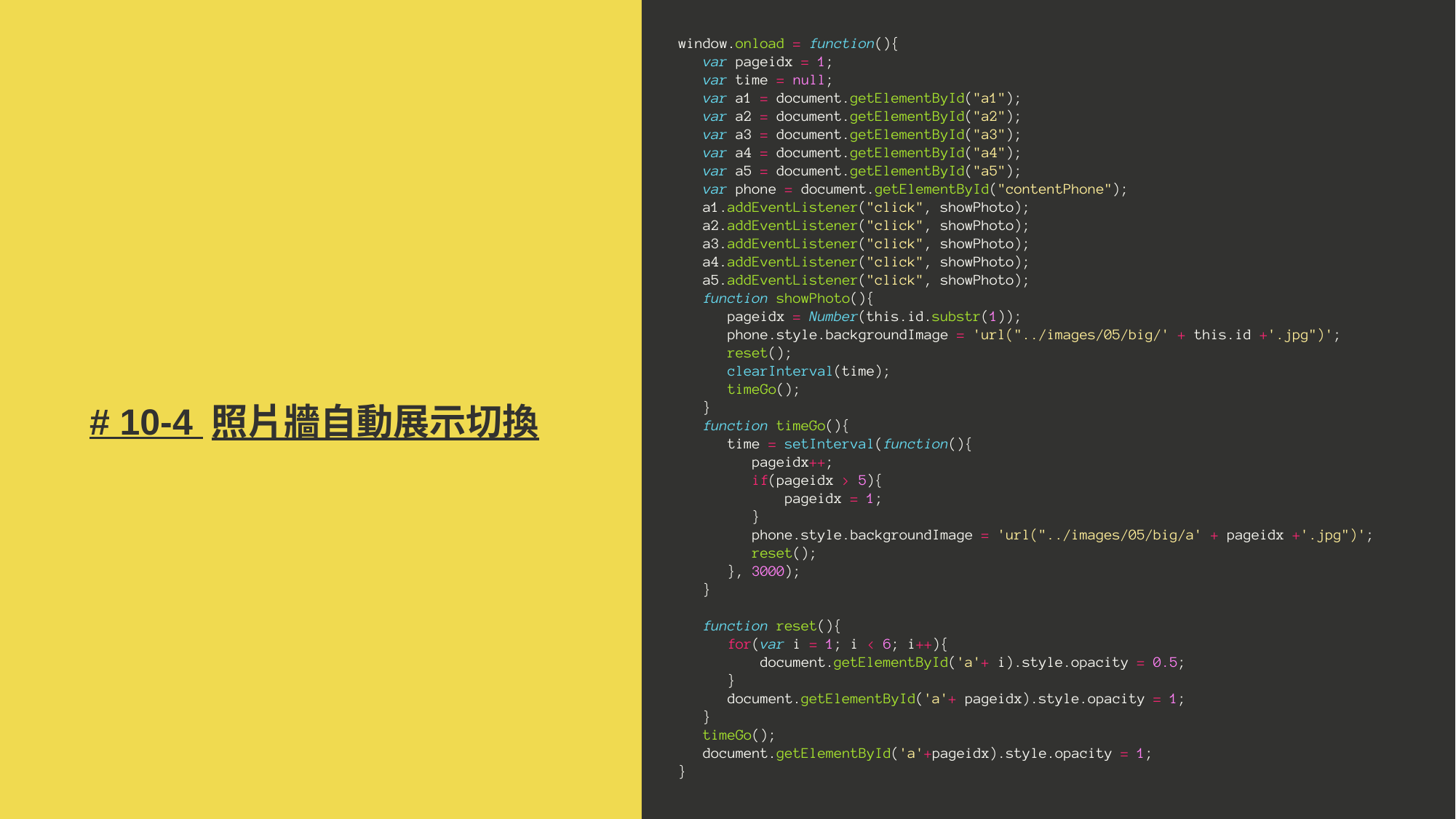

window.onload = function(){
   var pageidx = 1;
   var time = null;
   var a1 = document.getElementById("a1");
   var a2 = document.getElementById("a2");
   var a3 = document.getElementById("a3");
   var a4 = document.getElementById("a4");
   var a5 = document.getElementById("a5");
   var phone = document.getElementById("contentPhone");
   a1.addEventListener("click", showPhoto);
   a2.addEventListener("click", showPhoto);
   a3.addEventListener("click", showPhoto);
   a4.addEventListener("click", showPhoto);
   a5.addEventListener("click", showPhoto);
   function showPhoto(){
      pageidx = Number(this.id.substr(1));
      phone.style.backgroundImage = 'url("../images/05/big/' + this.id +'.jpg")';
      reset();
      clearInterval(time);
      timeGo();
   }
   function timeGo(){
      time = setInterval(function(){
         pageidx++;
         if(pageidx > 5){
             pageidx = 1;
         }
         phone.style.backgroundImage = 'url("../images/05/big/a' + pageidx +'.jpg")';
         reset();
      }, 3000);
   }
   function reset(){
      for(var i = 1; i < 6; i++){
          document.getElementById('a'+ i).style.opacity = 0.5;
      }
      document.getElementById('a'+ pageidx).style.opacity = 1;
   }
   timeGo();
   document.getElementById('a'+pageidx).style.opacity = 1;
}
# # 10-4 照片牆自動展示切換